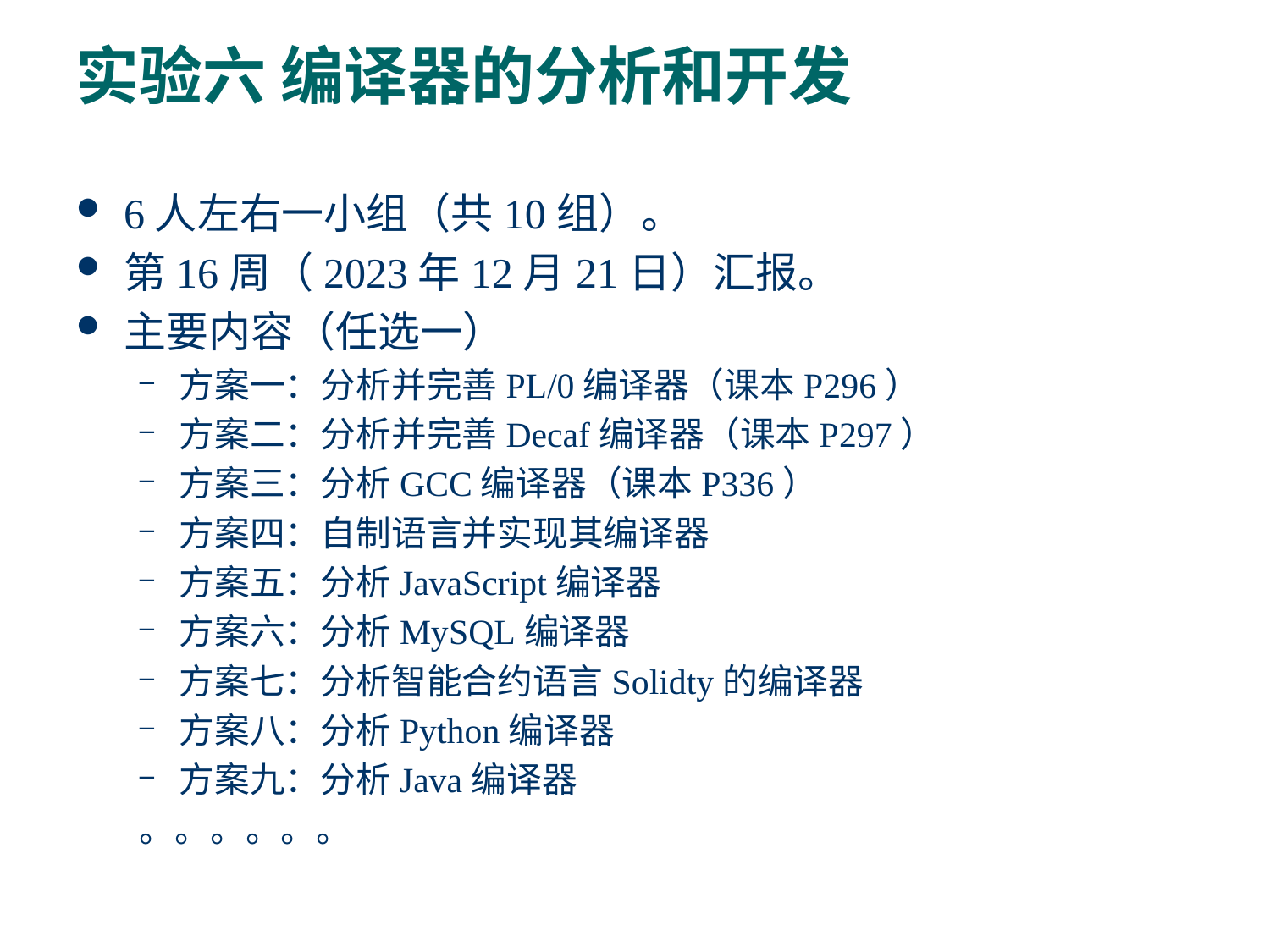

# 实验六 编译器的分析和开发
6人左右一小组（共10组）。
第16周（2023年12月21日）汇报。
主要内容（任选一）
方案一：分析并完善PL/0编译器（课本P296）
方案二：分析并完善Decaf编译器（课本P297）
方案三：分析GCC编译器（课本P336）
方案四：自制语言并实现其编译器
方案五：分析JavaScript编译器
方案六：分析MySQL编译器
方案七：分析智能合约语言Solidty的编译器
方案八：分析Python编译器
方案九：分析Java编译器
。。。。。。